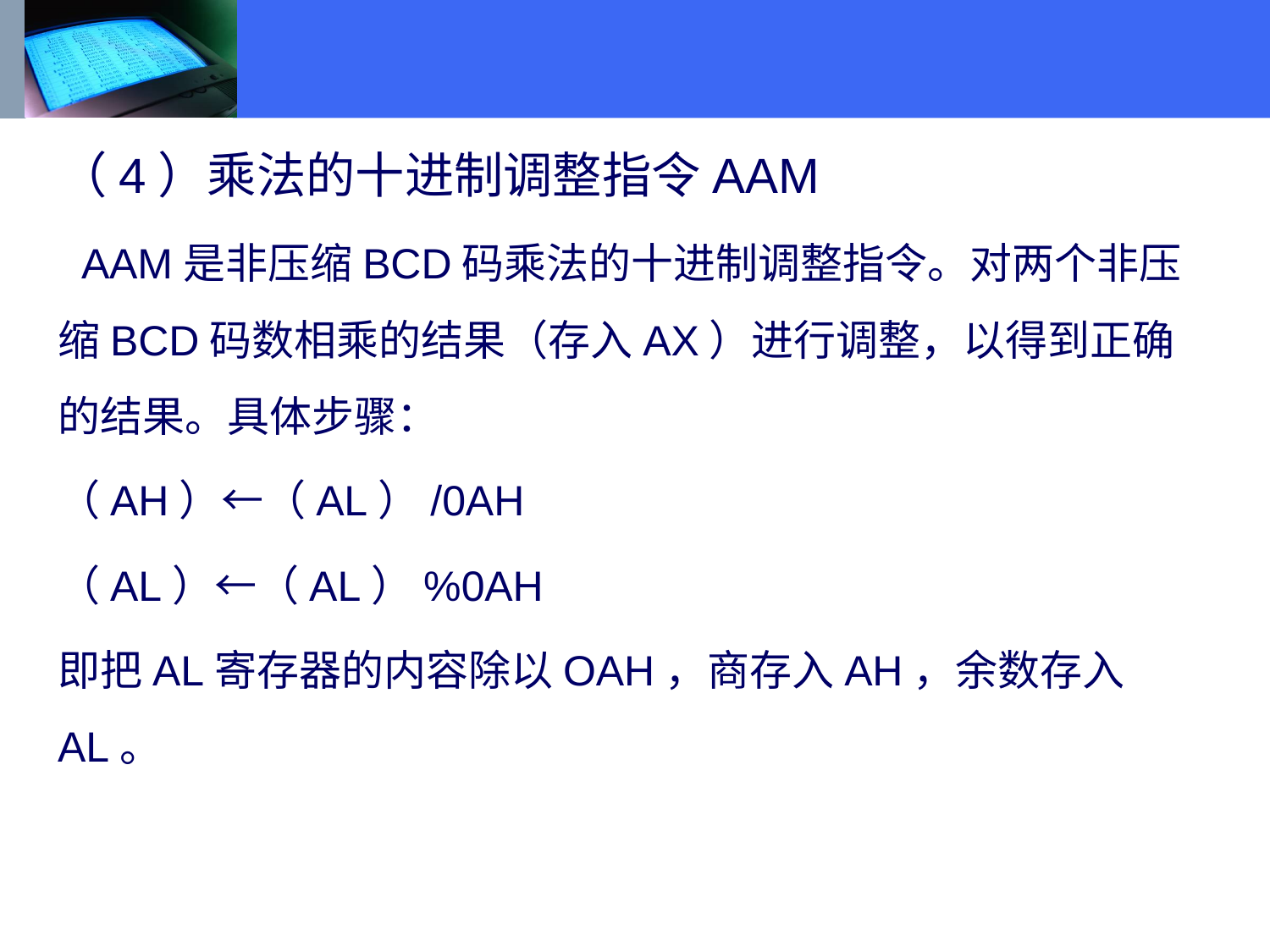

（4）乘法的十进制调整指令AAM
  AAM是非压缩BCD码乘法的十进制调整指令。对两个非压缩BCD码数相乘的结果（存入AX）进行调整，以得到正确的结果。具体步骤：
（AH）←（AL）/0AH
（AL）←（AL）%0AH
即把AL寄存器的内容除以OAH，商存入AH，余数存入AL。